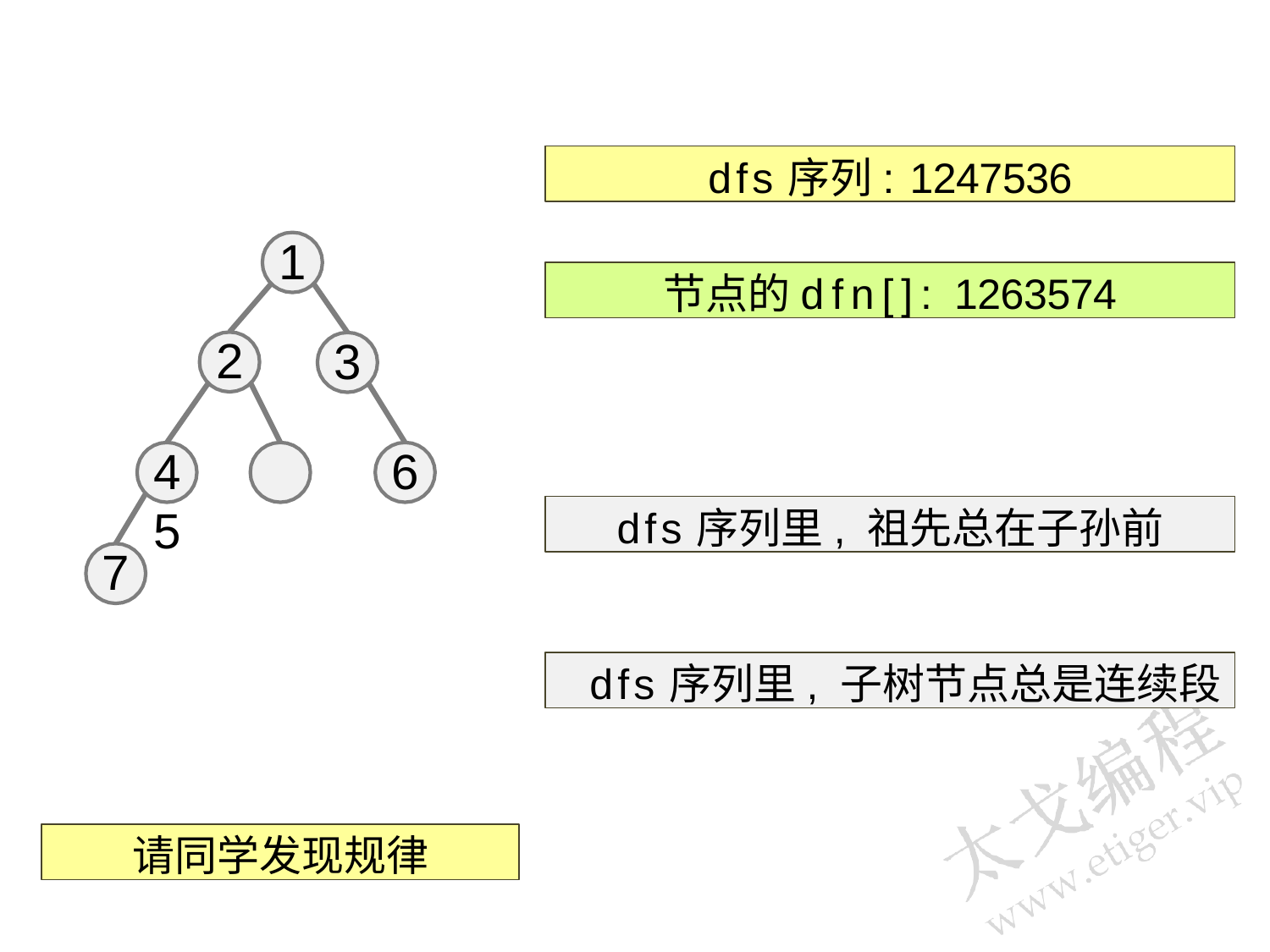

dfs序列:	1247536
1

节点的dfn[]:	1263574

2
3

4	5
6

dfs序列里,祖先总在子孙前
7
dfs序列里,子树节点总是连续段

请同学发现规律